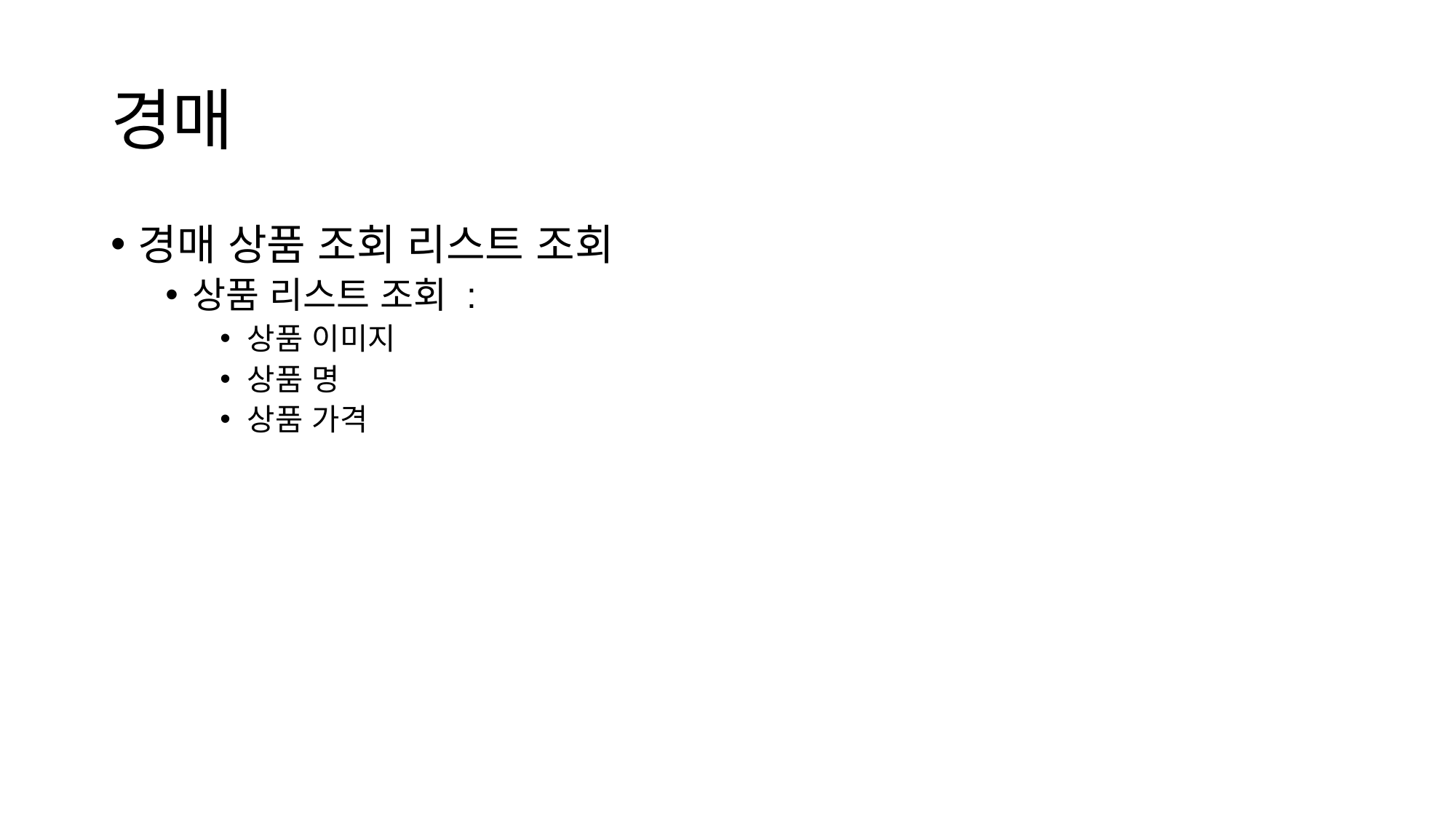

# 경매
경매 상품 조회 리스트 조회
상품 리스트 조회 :
상품 이미지
상품 명
상품 가격